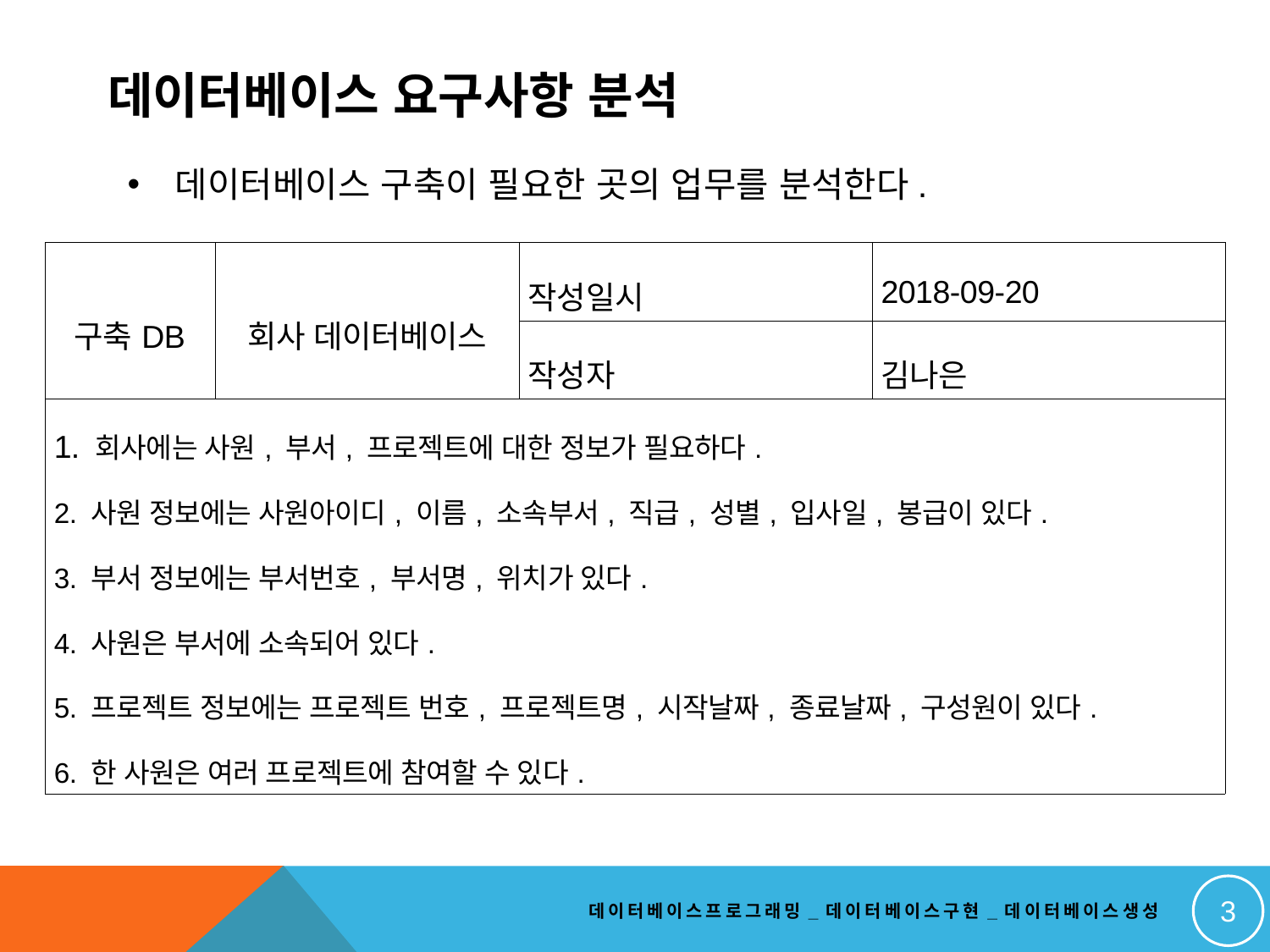

# 데이터베이스 요구사항 분석
데이터베이스 구축이 필요한 곳의 업무를 분석한다.
| 구축DB | 회사 데이터베이스 | 작성일시 | 2018-09-20 |
| --- | --- | --- | --- |
|  |  | 작성자 | 김나은 |
| 1. 회사에는 사원, 부서, 프로젝트에 대한 정보가 필요하다. 2. 사원 정보에는 사원아이디, 이름, 소속부서, 직급, 성별, 입사일, 봉급이 있다. 3. 부서 정보에는 부서번호, 부서명, 위치가 있다. 4. 사원은 부서에 소속되어 있다. 5. 프로젝트 정보에는 프로젝트 번호, 프로젝트명, 시작날짜, 종료날짜, 구성원이 있다. 6. 한 사원은 여러 프로젝트에 참여할 수 있다. |  |  |  |
3
데이터베이스프로그래밍_데이터베이스구현_데이터베이스생성